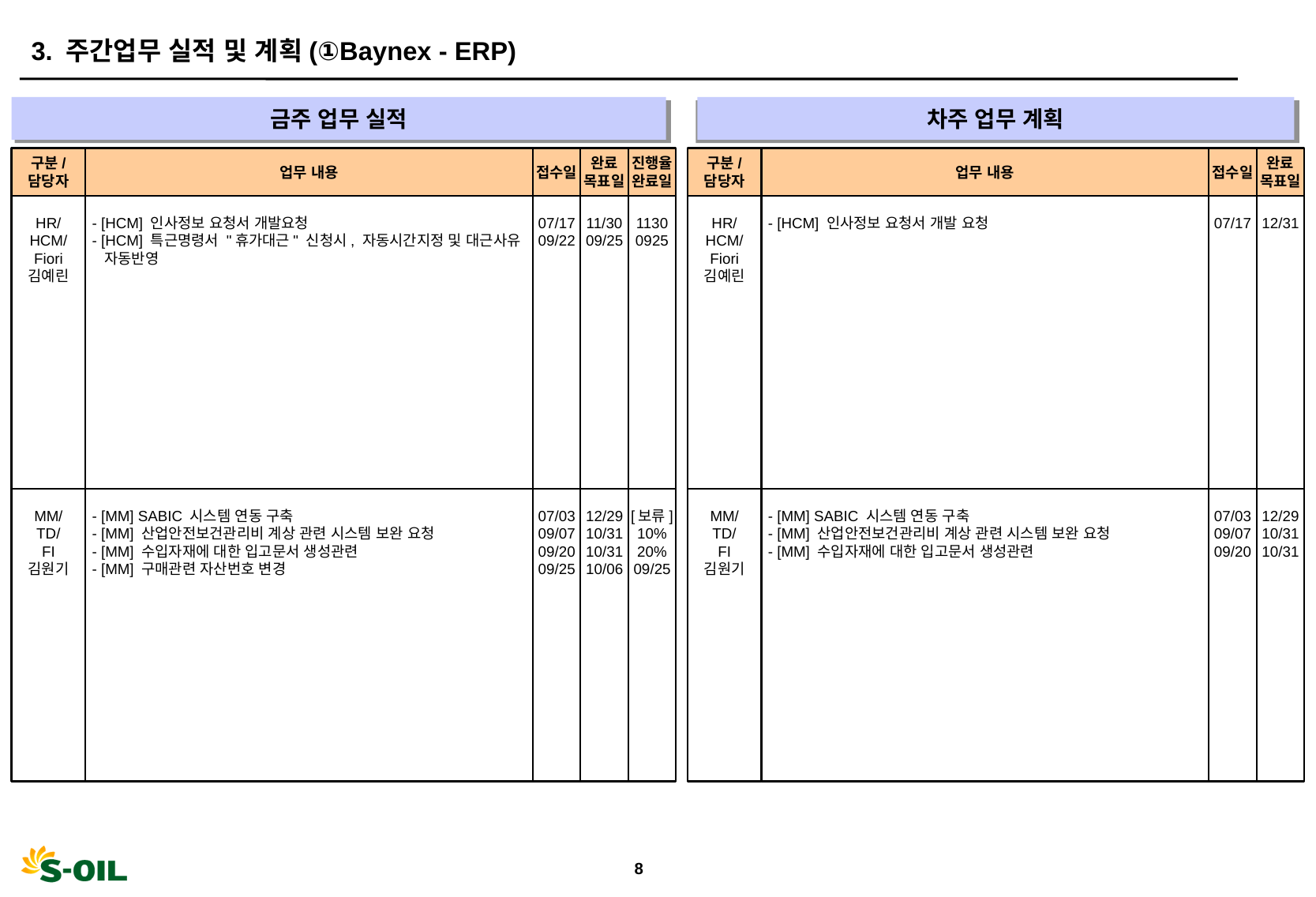

3. 주간업무 실적 및 계획(①Baynex - ERP)
금주 업무 실적
차주 업무 계획
" "
" "
구분/
담당자
업무 내용
접수일
완료
목표일
진행율
완료일
구분/
담당자
업무 내용
접수일
완료
목표일
HR/
HCM/
Fiori
김예린

- [HCM] 인사정보 요청서 개발요청
- [HCM] 특근명령서 "휴가대근" 신청시, 자동시간지정 및 대근사유
   자동반영
07/17
09/22
11/30
09/25
1130
0925
HR/
HCM/
Fiori
김예린

- [HCM] 인사정보 요청서 개발 요청
07/17
12/31
MM/
TD/
FI
김원기

- [MM] SABIC 시스템 연동 구축
- [MM] 산업안전보건관리비 계상 관련 시스템 보완 요청
- [MM] 수입자재에 대한 입고문서 생성관련
- [MM] 구매관련 자산번호 변경
07/03
09/07
09/20
09/25
12/29
10/31
10/31
10/06
[보류]
10%
20%
09/25
MM/
TD/
FI
김원기

- [MM] SABIC 시스템 연동 구축
- [MM] 산업안전보건관리비 계상 관련 시스템 보완 요청
- [MM] 수입자재에 대한 입고문서 생성관련
07/03
09/07
09/20
12/29
10/31
10/31